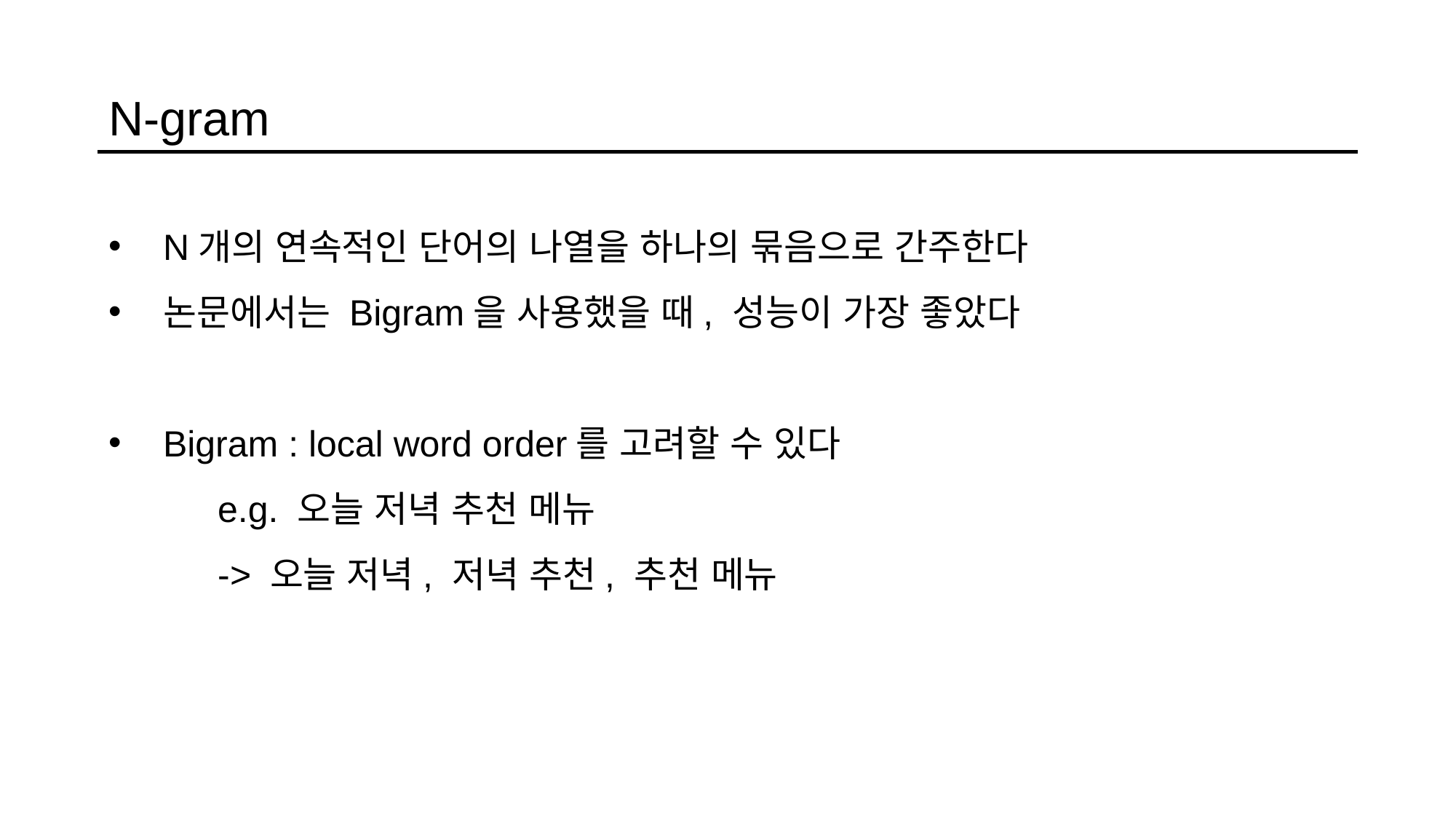

N-gram
N개의 연속적인 단어의 나열을 하나의 묶음으로 간주한다
논문에서는 Bigram을 사용했을 때, 성능이 가장 좋았다

Bigram : local word order를 고려할 수 있다
	e.g. 오늘 저녁 추천 메뉴
	-> 오늘 저녁, 저녁 추천, 추천 메뉴